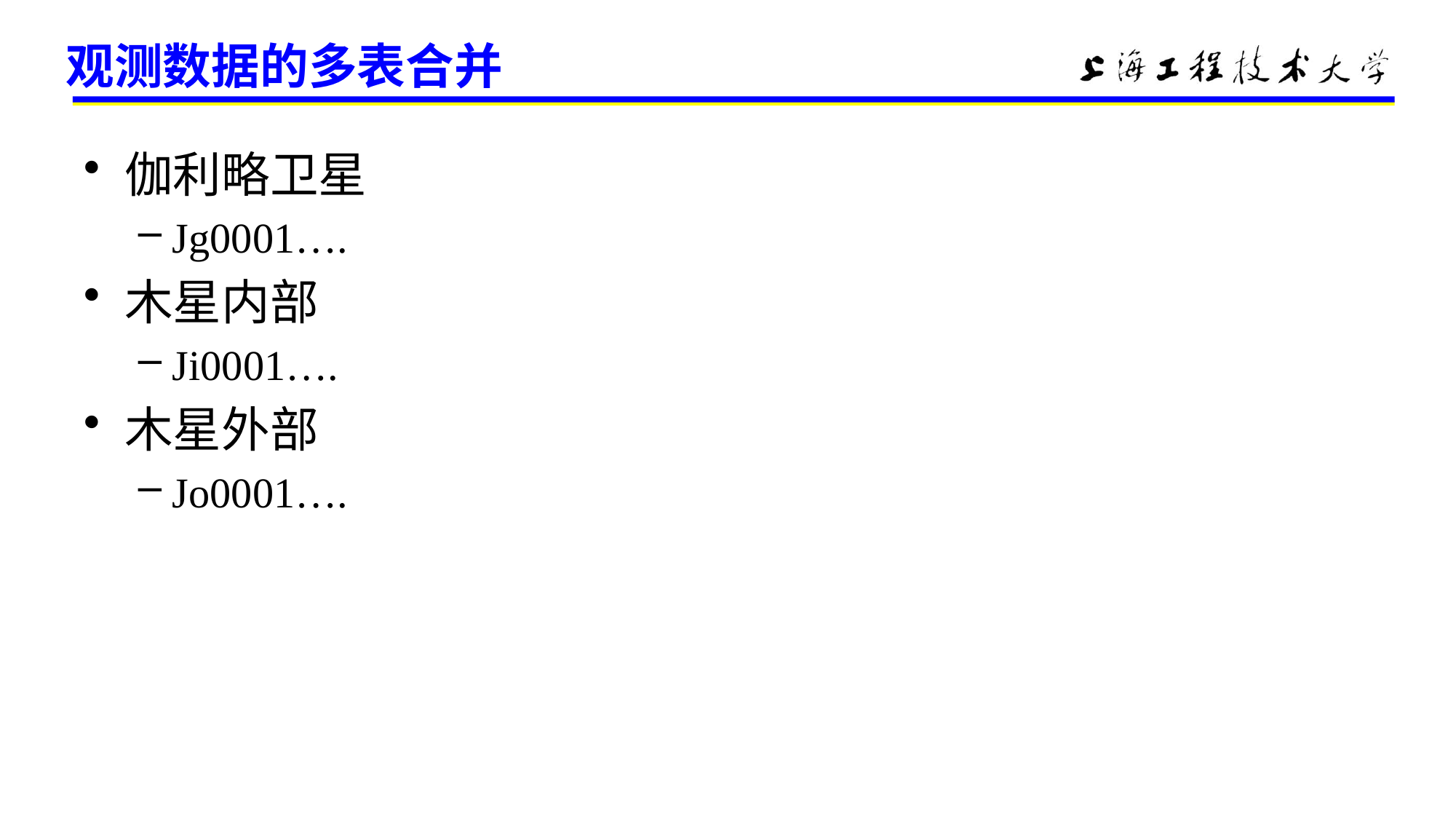

# 观测数据的多表合并
伽利略卫星
Jg0001….
木星内部
Ji0001….
木星外部
Jo0001….